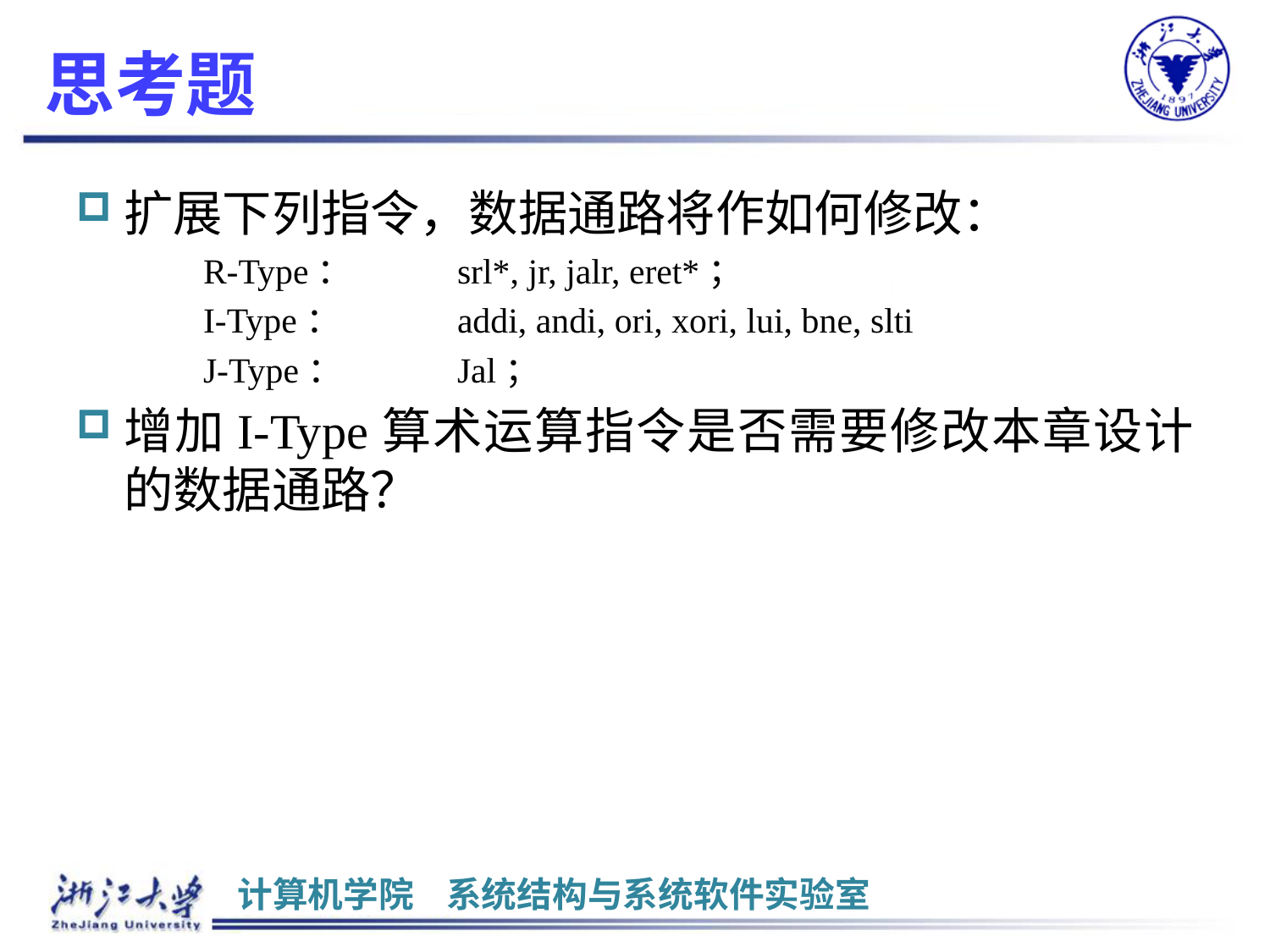

# 思考题
扩展下列指令，数据通路将作如何修改：
	R-Type：	srl*, jr, jalr, eret*；
	I-Type：	addi, andi, ori, xori, lui, bne, slti
	J-Type：	Jal；
增加I-Type算术运算指令是否需要修改本章设计的数据通路？